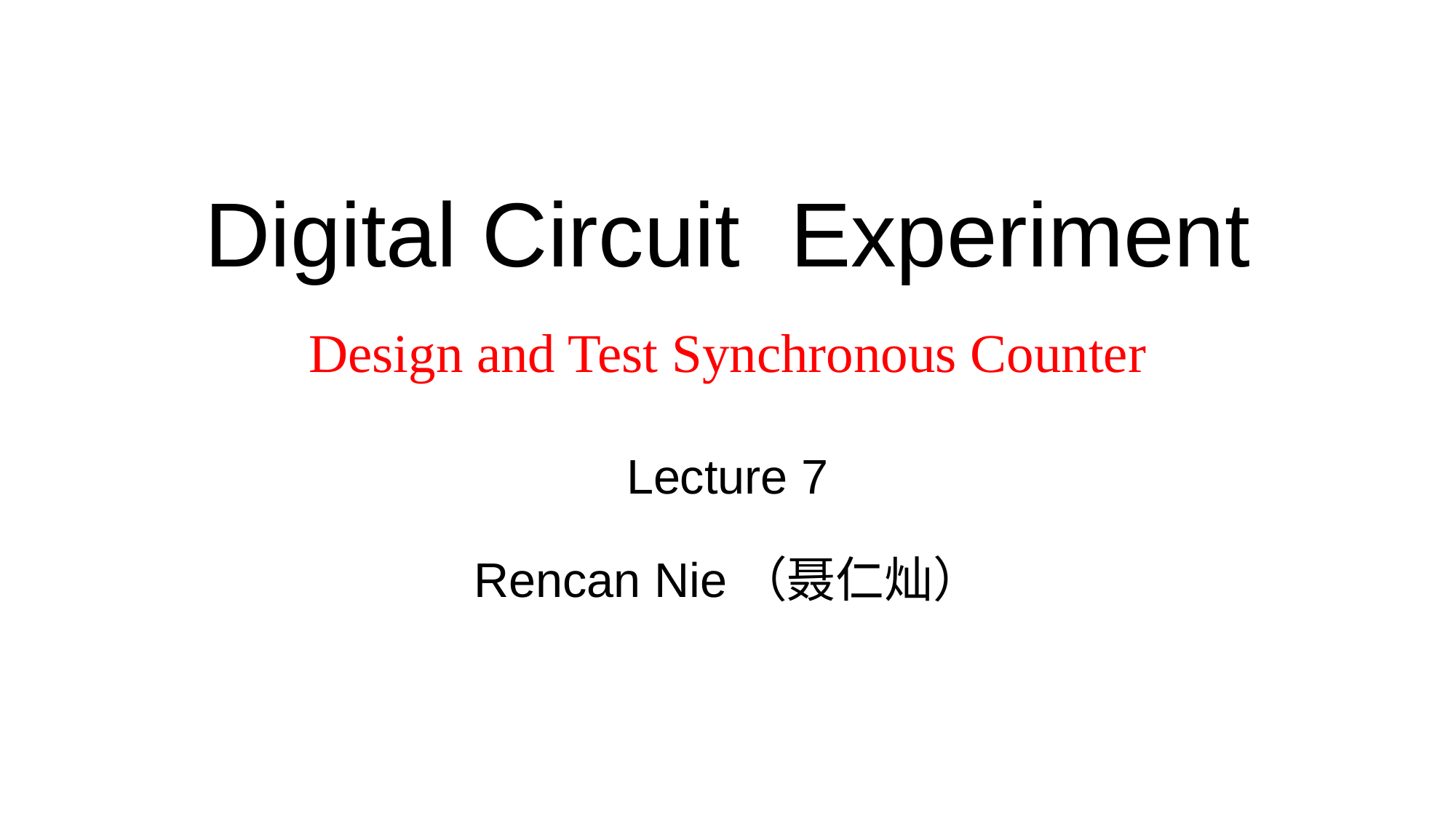

# Digital Circuit  Experiment Design and Test Synchronous Counter
Lecture 7
Rencan Nie（聂仁灿）